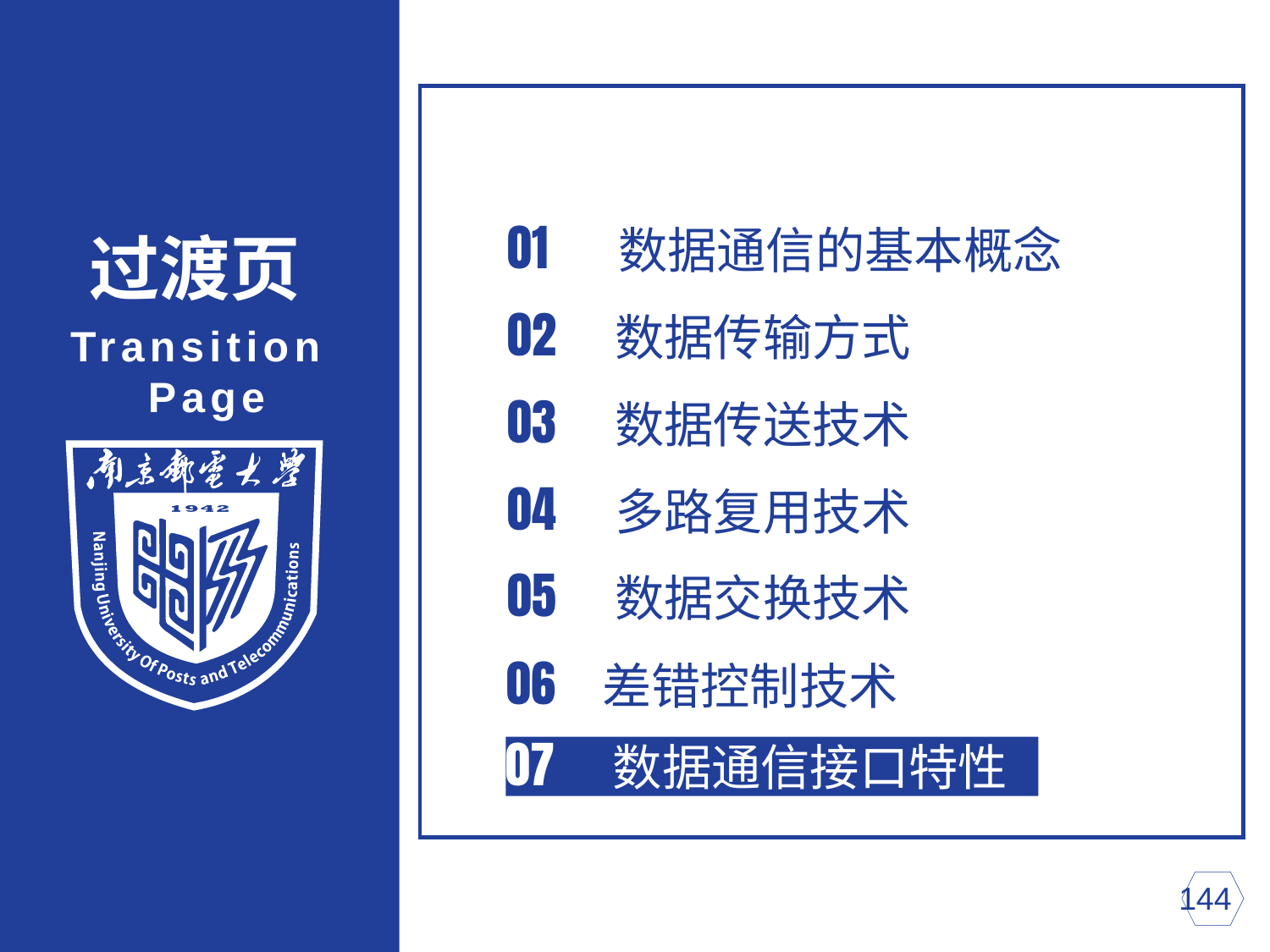

过渡页
01     数据通信的基本概念
02    数据传输方式
Transition  Page
03    数据传送技术

04    多路复用技术
05    数据交换技术
06   差错控制技术
07    数据通信接口特性

 144